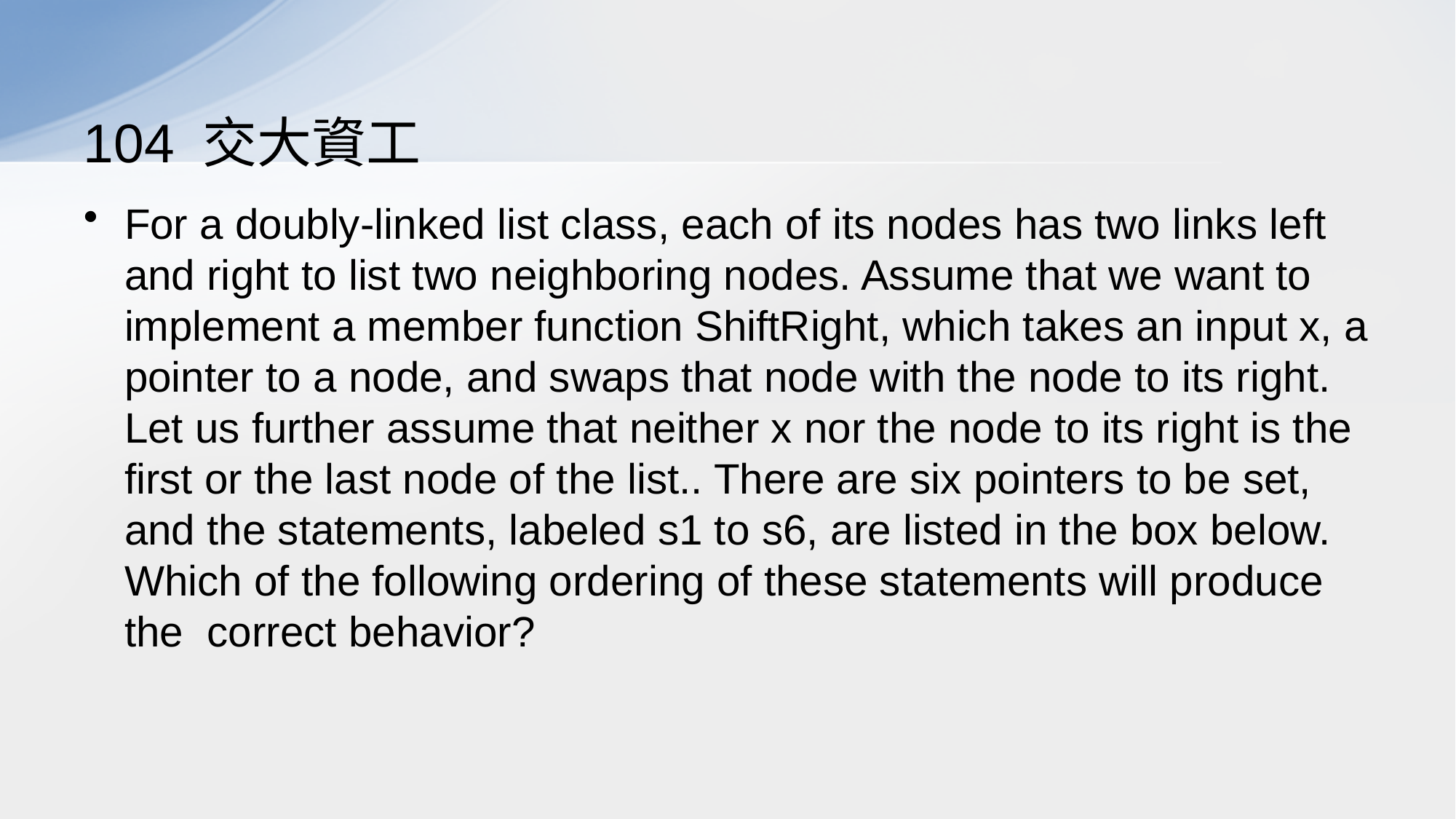

# 104 交大資工
For a doubly-linked list class, each of its nodes has two links left and right to list two neighboring nodes. Assume that we want to implement a member function ShiftRight, which takes an input x, a pointer to a node, and swaps that node with the node to its right. Let us further assume that neither x nor the node to its right is the first or the last node of the list.. There are six pointers to be set, and the statements, labeled s1 to s6, are listed in the box below. Which of the following ordering of these statements will produce the  correct behavior?